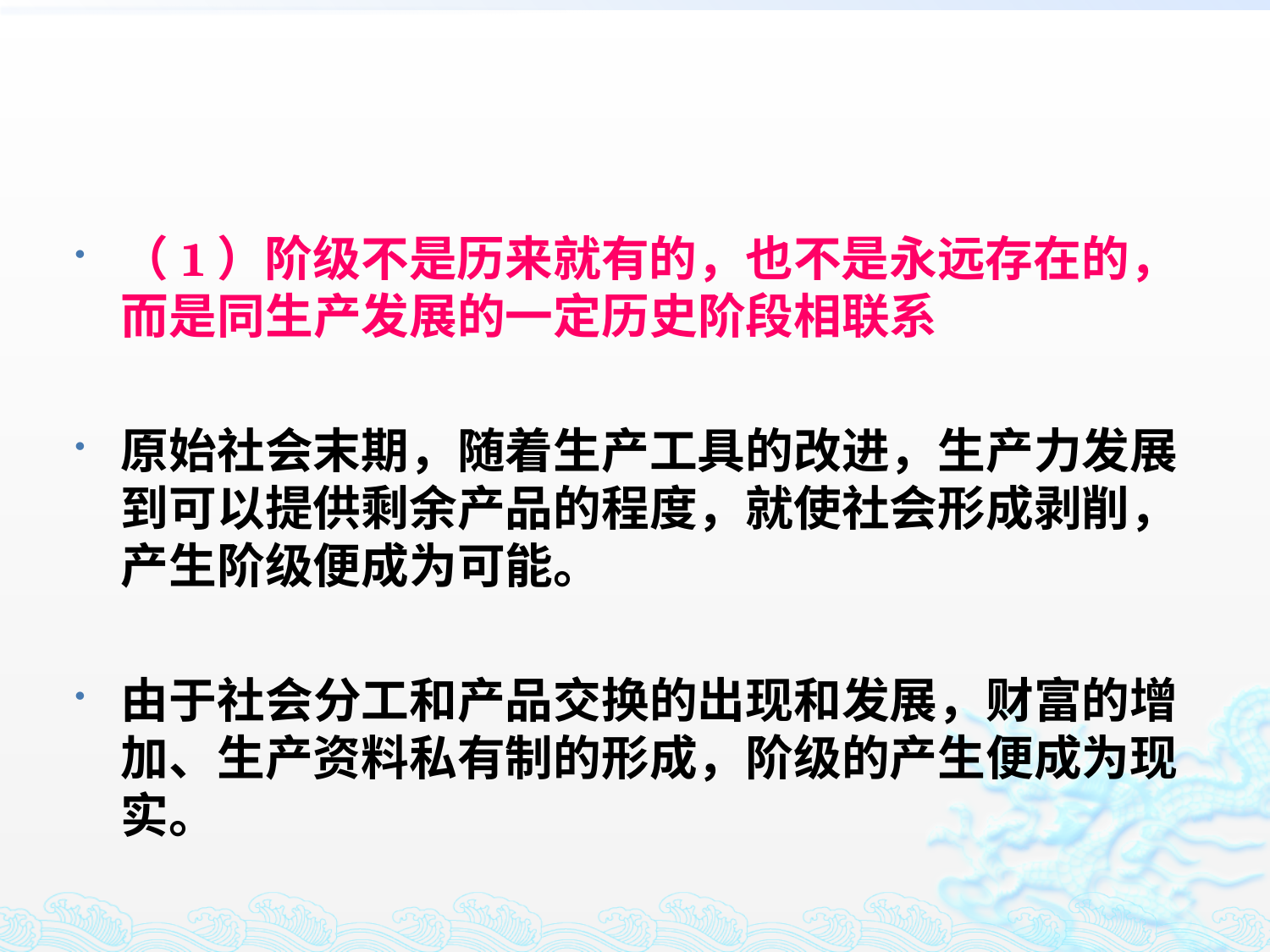

（1）阶级不是历来就有的，也不是永远存在的，而是同生产发展的一定历史阶段相联系

原始社会末期，随着生产工具的改进，生产力发展到可以提供剩余产品的程度，就使社会形成剥削，产生阶级便成为可能。

由于社会分工和产品交换的出现和发展，财富的增加、生产资料私有制的形成，阶级的产生便成为现实。